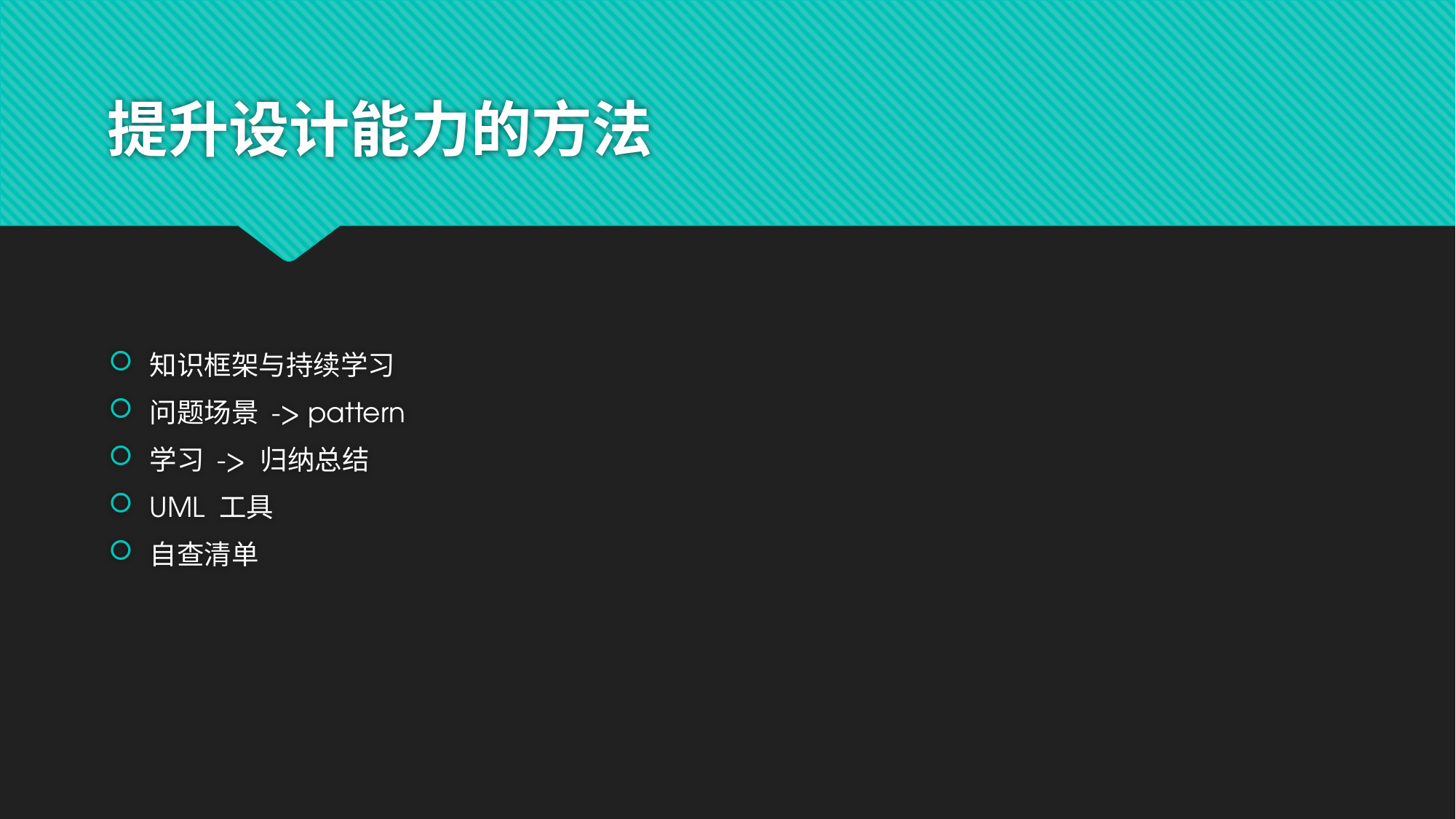

# 提升设计能力的方法
知识框架与持续学习
问题场景 -> pattern
学习 -> 归纳总结
UML 工具
自查清单